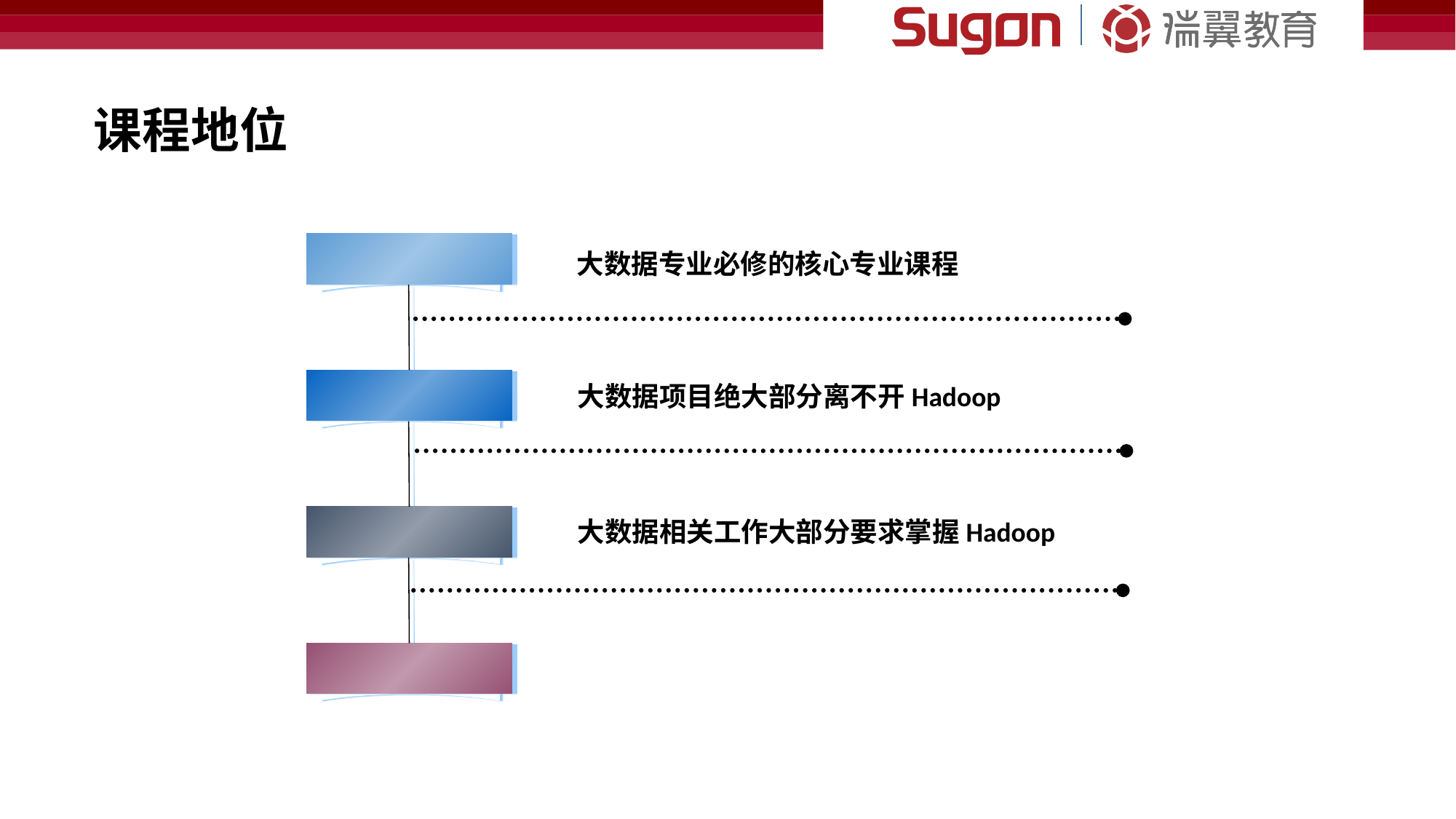

课程地位

  大数据专业必修的核心专业课程

  大数据项目绝大部分离不开Hadoop

  大数据相关工作大部分要求掌握Hadoop